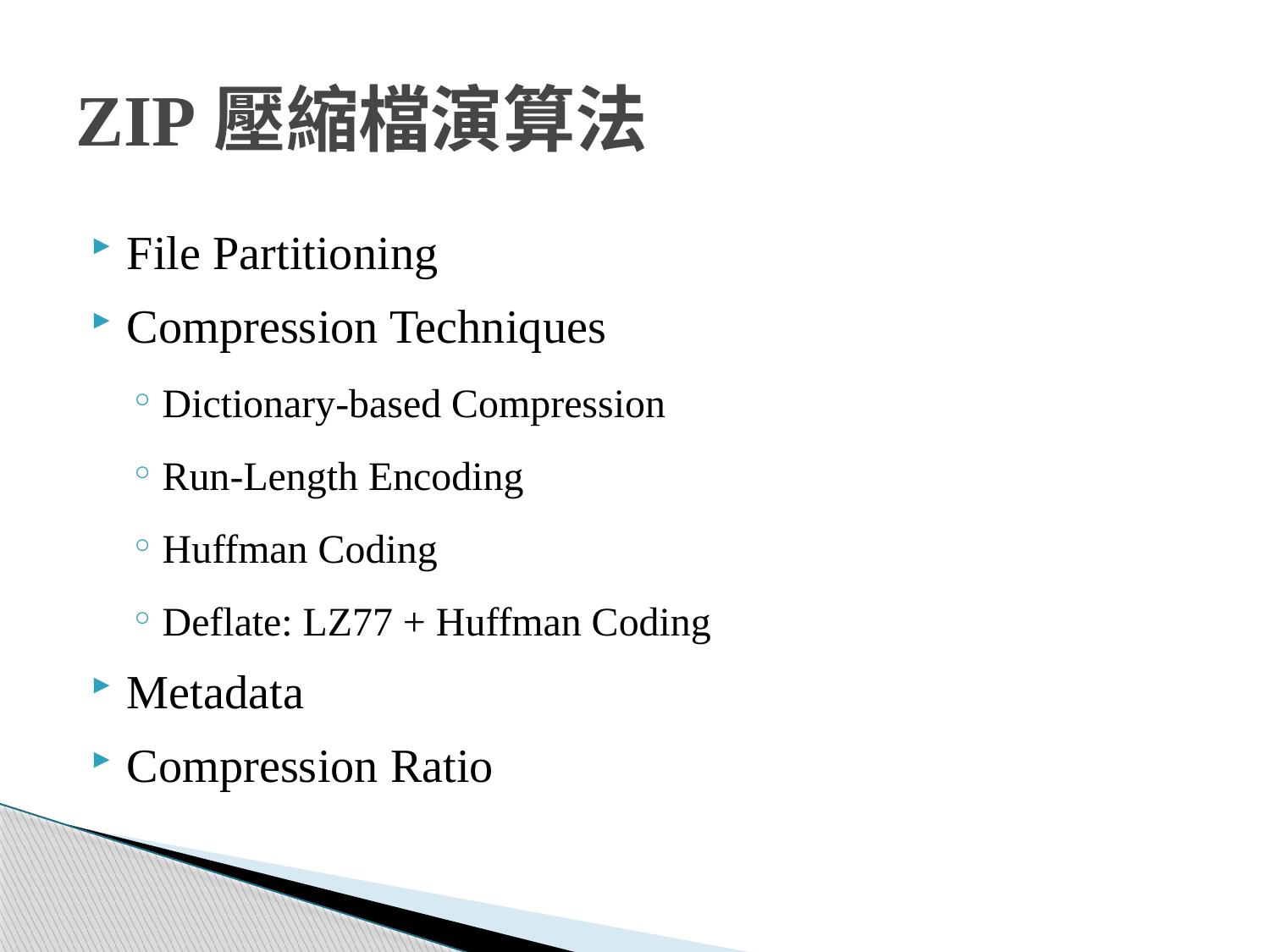

# ZIP壓縮檔演算法
File Partitioning
Compression Techniques
Dictionary-based Compression
Run-Length Encoding
Huffman Coding
Deflate: LZ77 + Huffman Coding
Metadata
Compression Ratio